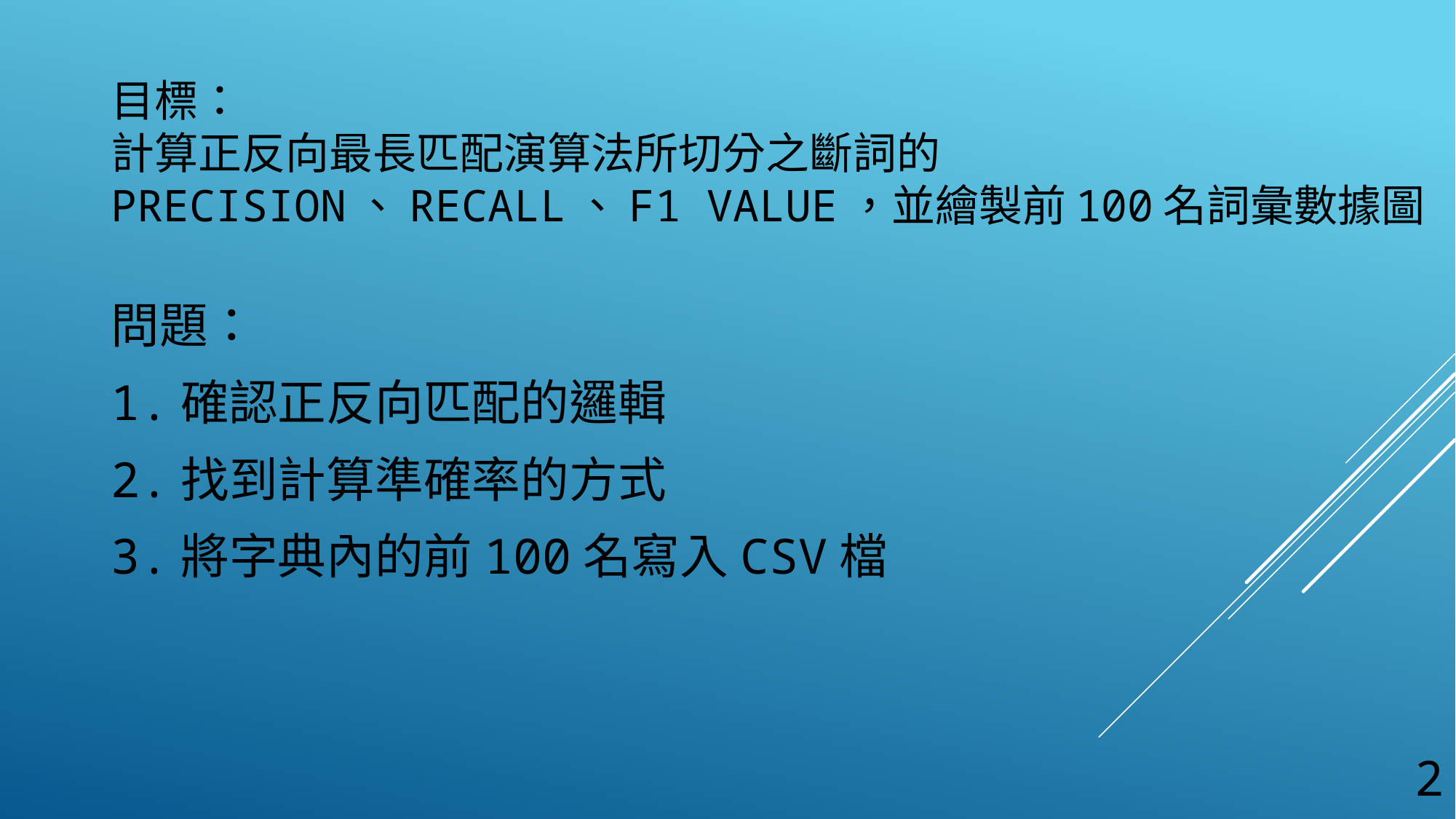

# 目標： 計算正反向最長匹配演算法所切分之斷詞的Precision、Recall、F1 Value，並繪製前100名詞彙數據圖
問題：
1.確認正反向匹配的邏輯
2.找到計算準確率的方式
3.將字典內的前100名寫入CSV檔
2